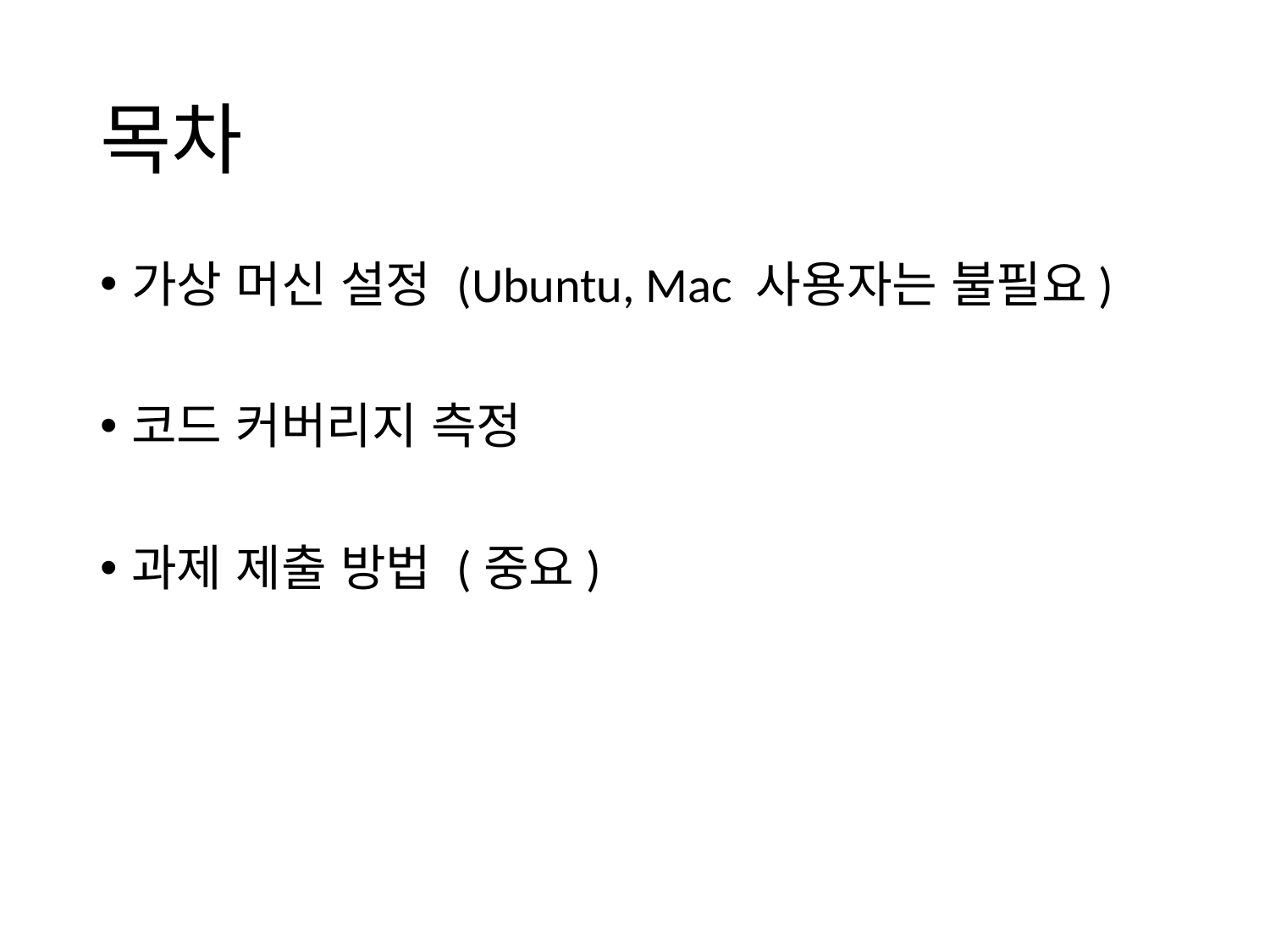

# 목차
가상 머신 설정 (Ubuntu, Mac 사용자는 불필요)

코드 커버리지 측정

과제 제출 방법 (중요)